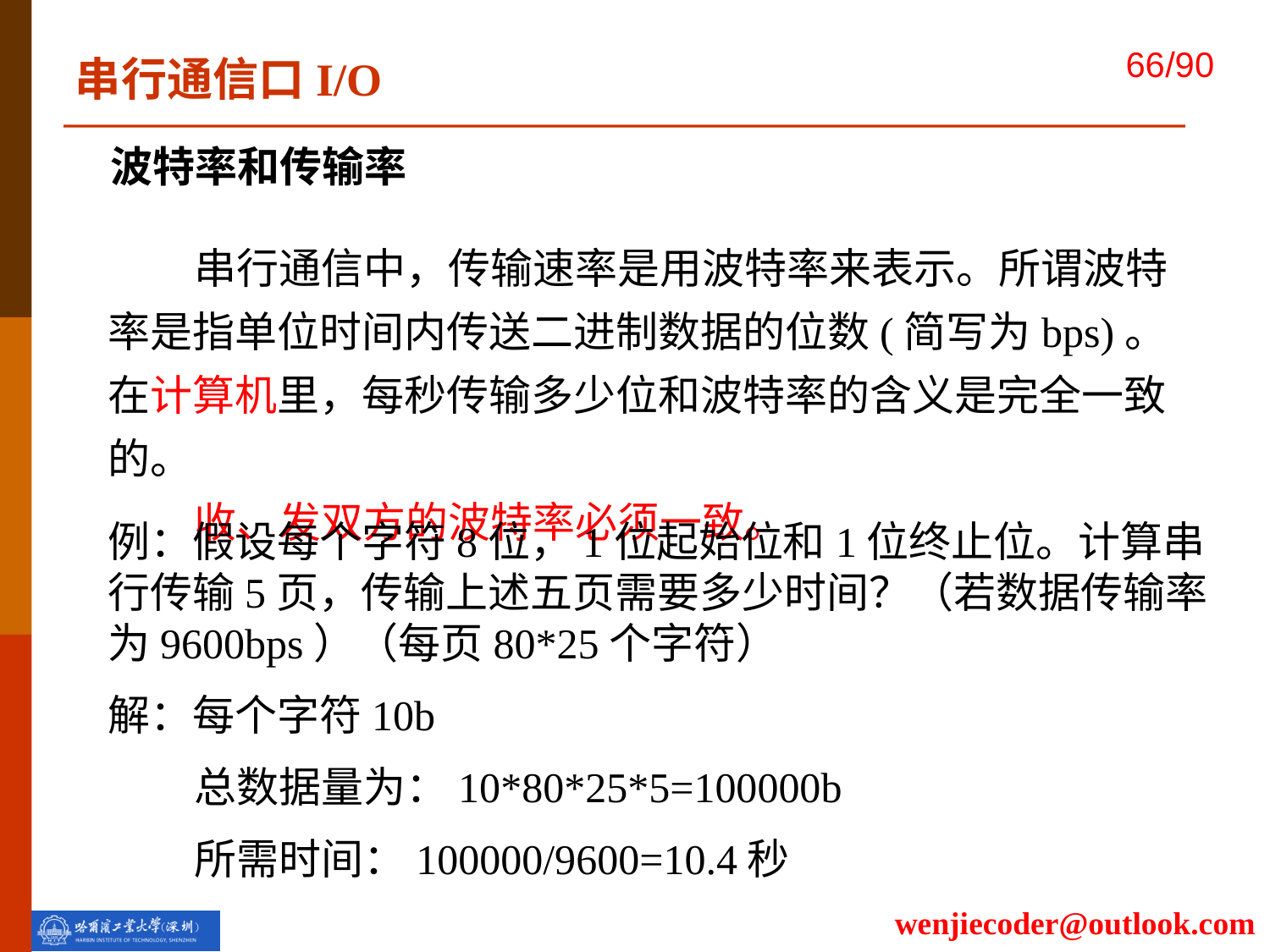

串行通信口I/O
波特率和传输率
        串行通信中，传输速率是用波特率来表示。所谓波特率是指单位时间内传送二进制数据的位数(简写为bps)。在计算机里，每秒传输多少位和波特率的含义是完全一致的。
        收、发双方的波特率必须一致。
例：假设每个字符8位，1位起始位和1位终止位。计算串行传输5页，传输上述五页需要多少时间？（若数据传输率为9600bps）（每页80*25个字符）
解：每个字符10b
        总数据量为：10*80*25*5=100000b
        所需时间：100000/9600=10.4秒